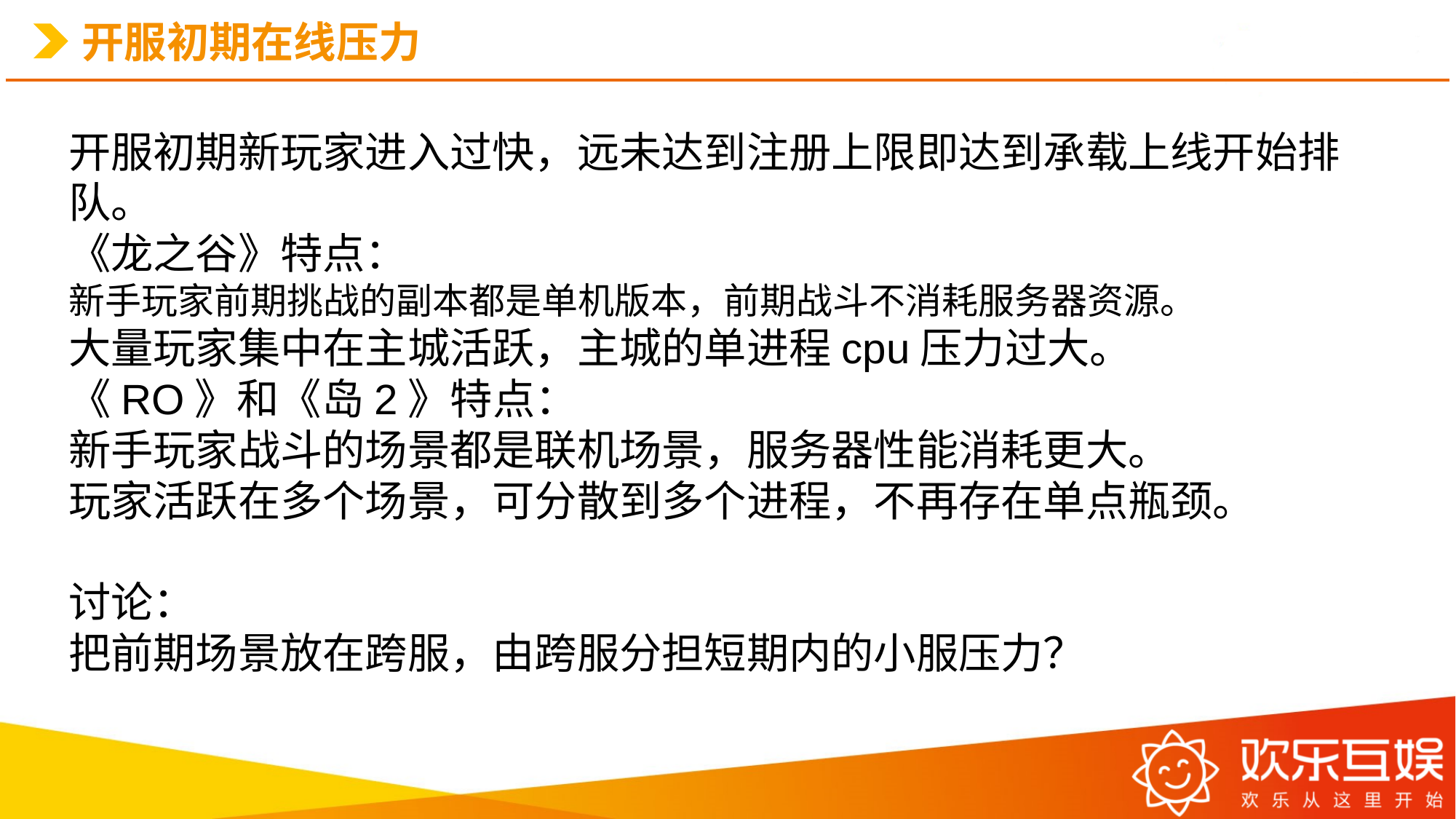

# 开服初期在线压力
开服初期新玩家进入过快，远未达到注册上限即达到承载上线开始排队。
《龙之谷》特点：
新手玩家前期挑战的副本都是单机版本，前期战斗不消耗服务器资源。
大量玩家集中在主城活跃，主城的单进程cpu压力过大。
《RO》和《岛2》特点：
新手玩家战斗的场景都是联机场景，服务器性能消耗更大。
玩家活跃在多个场景，可分散到多个进程，不再存在单点瓶颈。

讨论：
把前期场景放在跨服，由跨服分担短期内的小服压力？